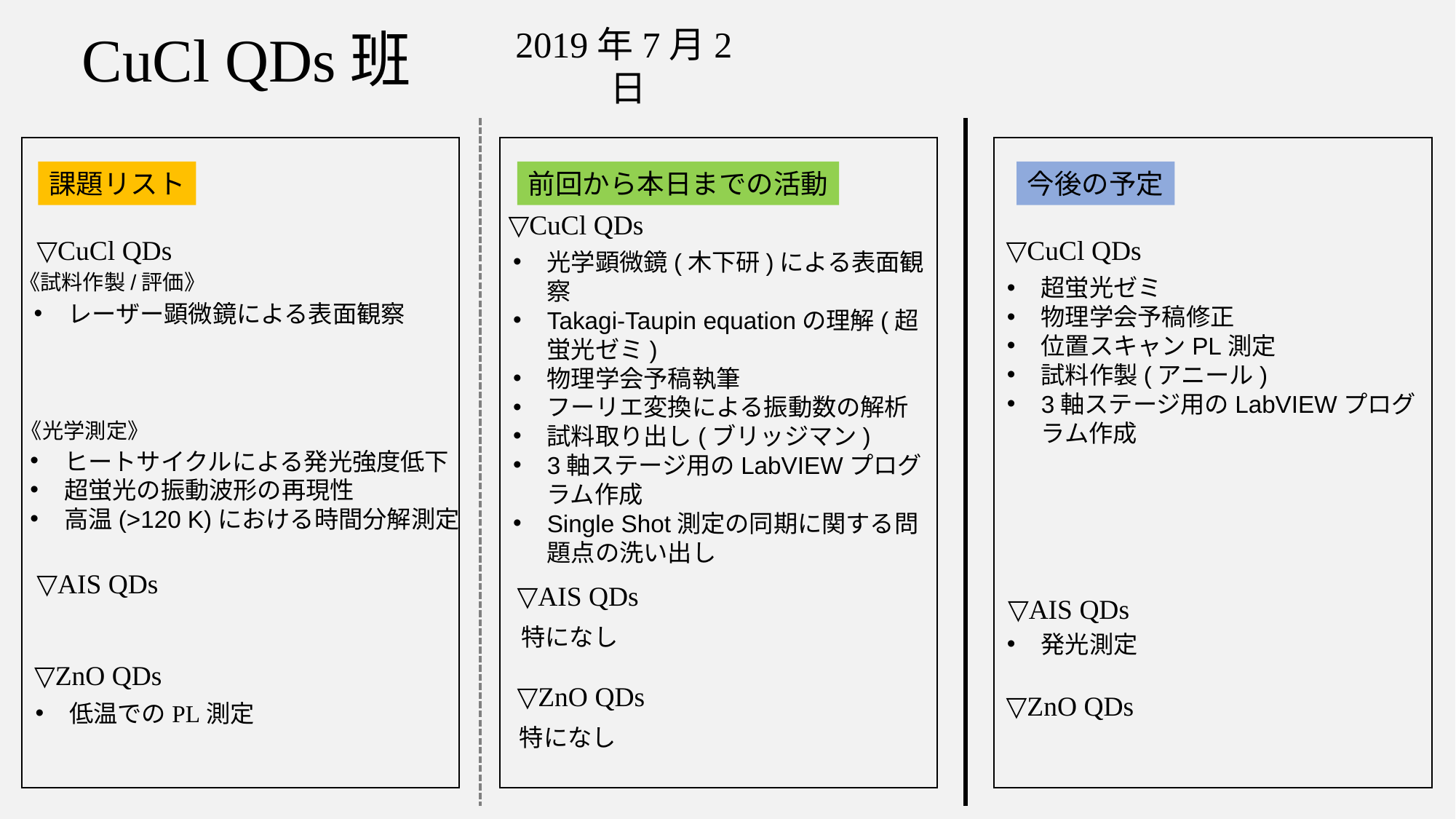

CuCl QDs班
2019年7月2日

課題リスト
前回から本日までの活動
今後の予定
▽CuCl QDs
▽CuCl QDs
▽CuCl QDs
光学顕微鏡(木下研)による表面観察
Takagi-Taupin equationの理解(超蛍光ゼミ)
物理学会予稿執筆
フーリエ変換による振動数の解析
試料取り出し(ブリッジマン)
3軸ステージ用のLabVIEWプログラム作成
Single Shot測定の同期に関する問題点の洗い出し

《試料作製/評価》
超蛍光ゼミ
物理学会予稿修正
位置スキャンPL測定
試料作製(アニール)
3軸ステージ用のLabVIEWプログラム作成

レーザー顕微鏡による表面観察
《光学測定》
ヒートサイクルによる発光強度低下
超蛍光の振動波形の再現性
高温(>120 K)における時間分解測定
▽AIS QDs
▽AIS QDs
▽AIS QDs
特になし
発光測定

▽ZnO QDs
▽ZnO QDs
▽ZnO QDs
低温でのPL測定
特になし